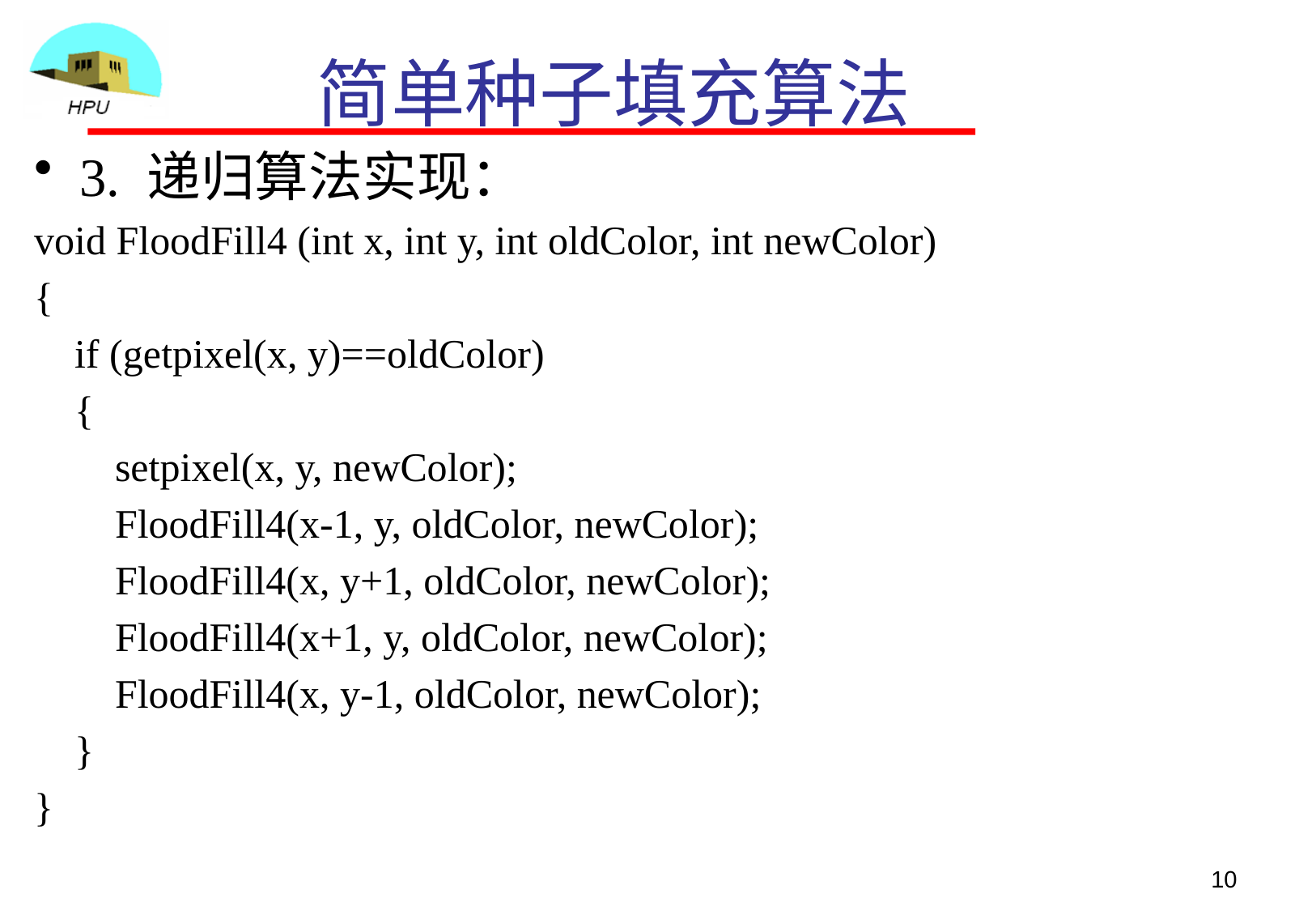

# 简单种子填充算法
3. 递归算法实现：
void FloodFill4 (int x, int y, int oldColor, int newColor)
{
    if (getpixel(x, y)==oldColor)
    {
        setpixel(x, y, newColor);
        FloodFill4(x-1, y, oldColor, newColor);
        FloodFill4(x, y+1, oldColor, newColor);
        FloodFill4(x+1, y, oldColor, newColor);
        FloodFill4(x, y-1, oldColor, newColor);
    }
}
10